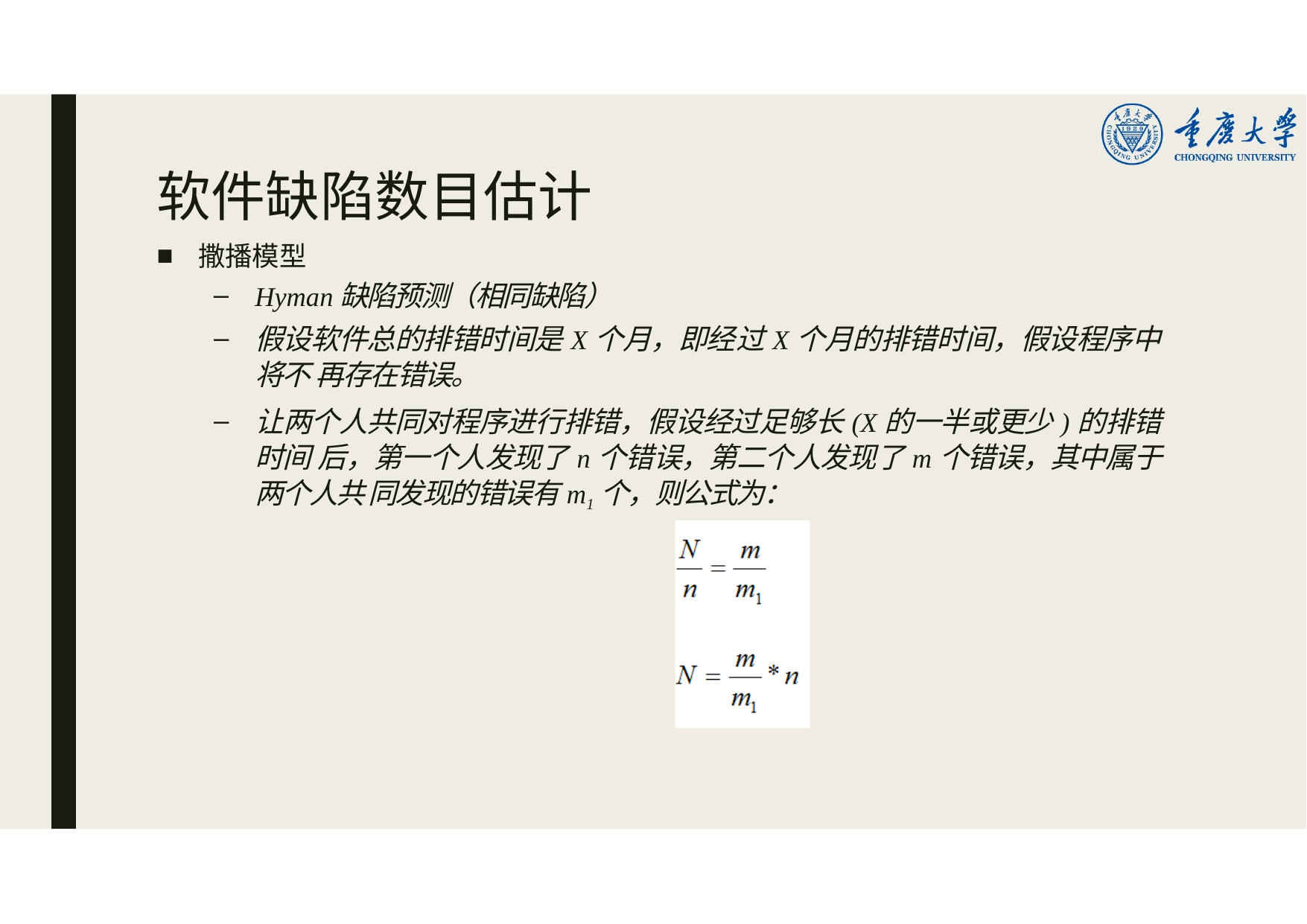

# 软件缺陷数目估计
撒播模型
Hyman缺陷预测（相同缺陷）
假设软件总的排错时间是X个月，即经过X个月的排错时间，假设程序中将不 再存在错误。
让两个人共同对程序进行排错，假设经过足够长(X的一半或更少)的排错时间 后，第一个人发现了n个错误，第二个人发现了m个错误，其中属于两个人共 同发现的错误有m1个，则公式为：